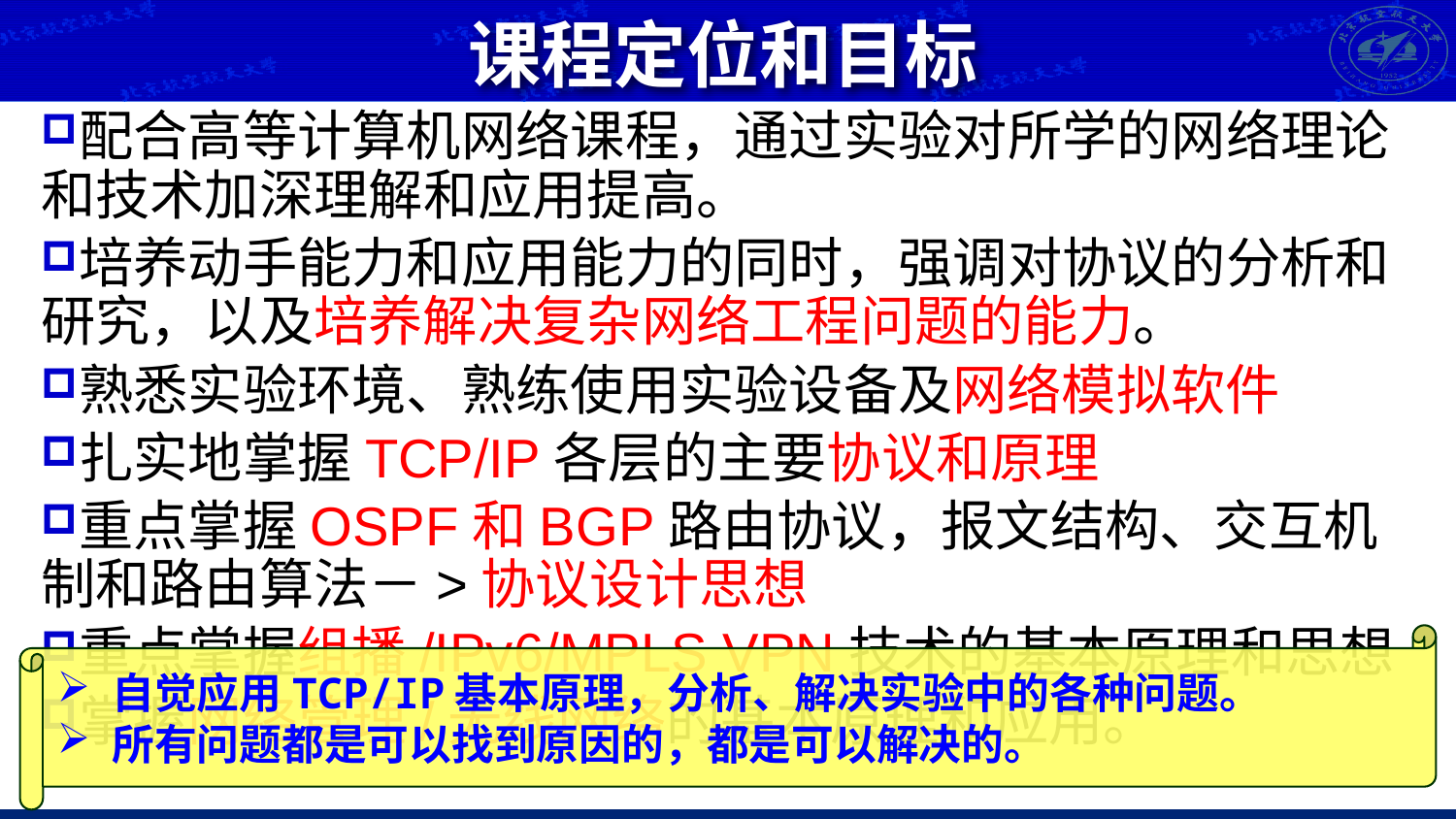

# 课程定位和目标
配合高等计算机网络课程，通过实验对所学的网络理论和技术加深理解和应用提高。
培养动手能力和应用能力的同时，强调对协议的分析和研究，以及培养解决复杂网络工程问题的能力。
熟悉实验环境、熟练使用实验设备及网络模拟软件
扎实地掌握TCP/IP各层的主要协议和原理
重点掌握OSPF和BGP路由协议，报文结构、交互机制和路由算法－>协议设计思想
重点掌握组播/IPv6/MPLS VPN技术的基本原理和思想
掌握网络管理/无线网络的基本原理和应用。
自觉应用TCP/IP基本原理，分析、解决实验中的各种问题。
所有问题都是可以找到原因的，都是可以解决的。